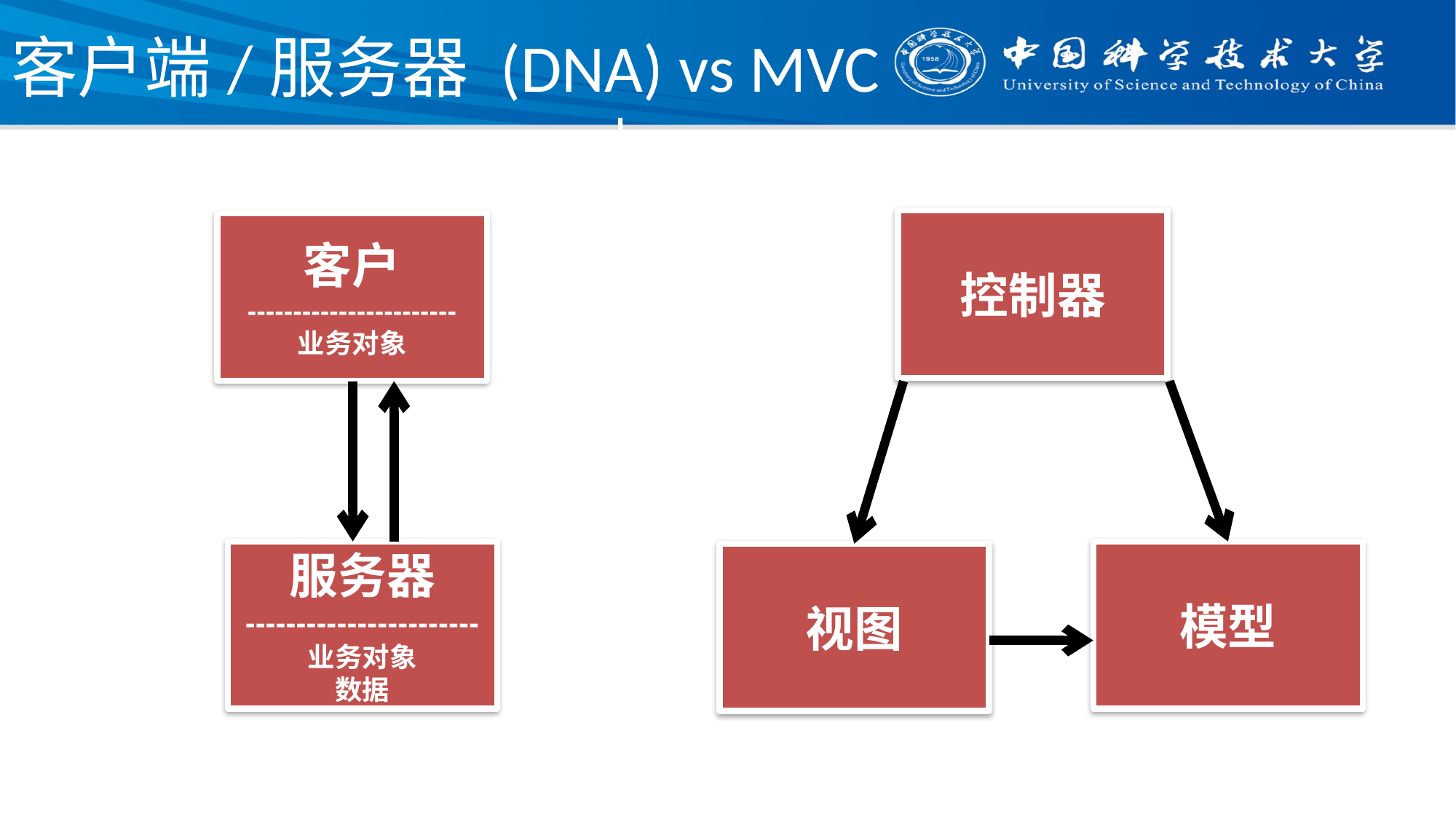

# 客户端/服务器 (DNA) vs MVC
控制器
客户
-----------------------
业务对象
服务器
-----------------------
业务对象
数据
模型
视图